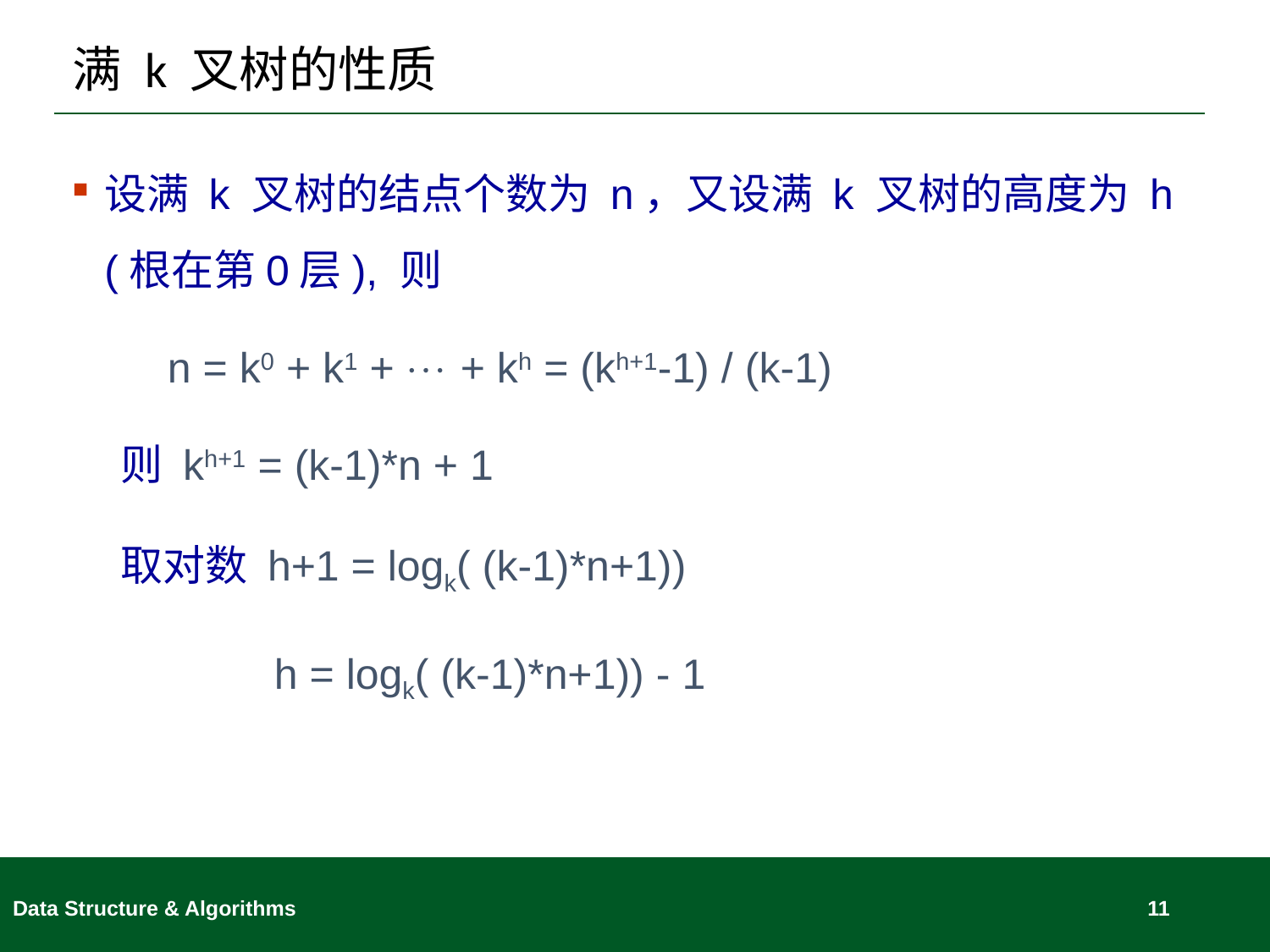

# 满 k 叉树的性质
设满 k 叉树的结点个数为 n，又设满 k 叉树的高度为 h (根在第0层), 则
        n = k0 + k1 + … + kh = (kh+1-1) / (k-1)
    则 kh+1 = (k-1)*n + 1
    取对数 h+1 = logk( (k-1)*n+1))
                 h = logk( (k-1)*n+1)) - 1

Data Structure & Algorithms
11